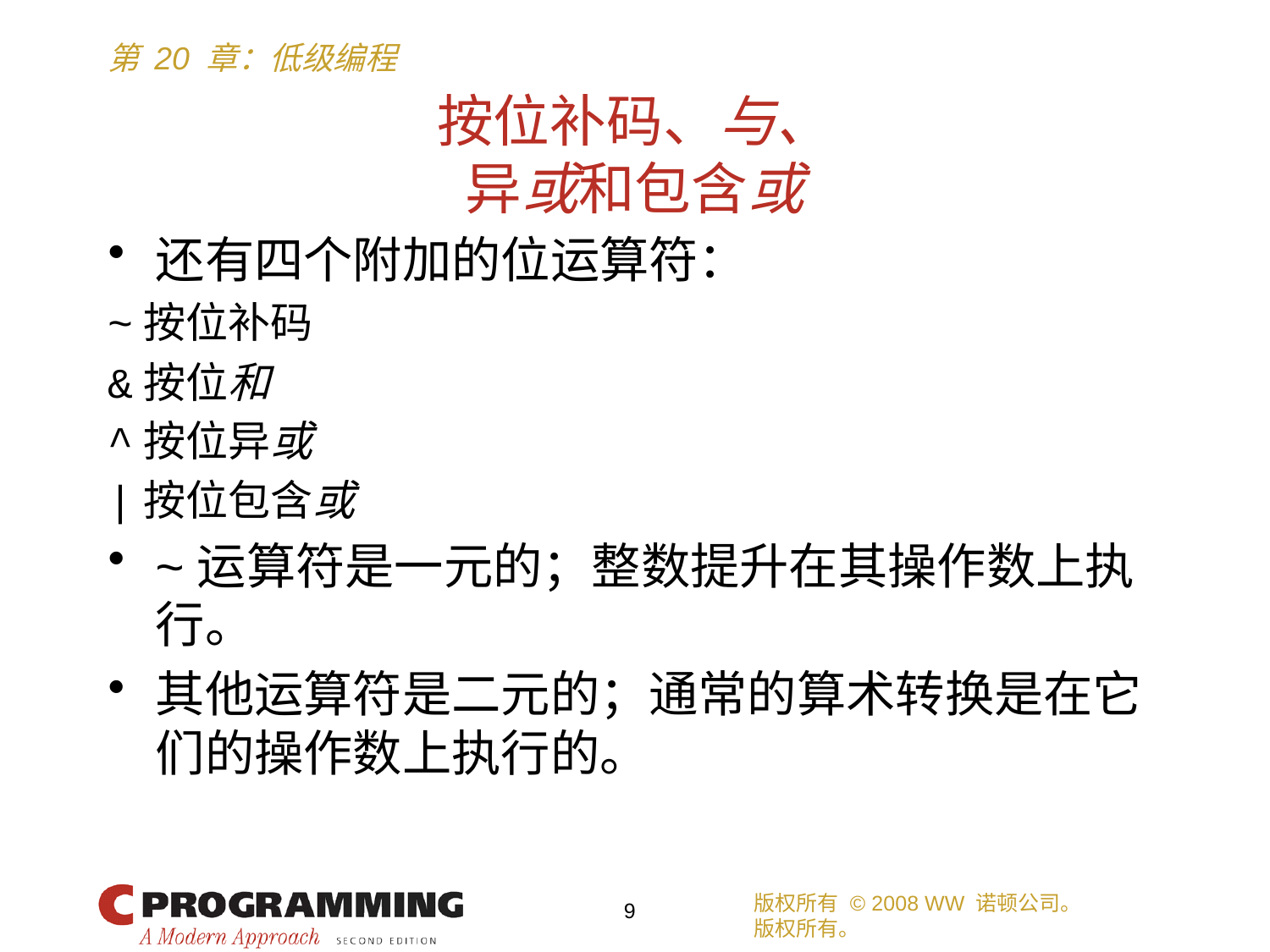

# 按位补码、与、 异或和包含或
还有四个附加的位运算符：
~按位补码
&按位和
^按位异或
|按位包含或
~运算符是一元的；整数提升在其操作数上执行。
其他运算符是二元的；通常的算术转换是在它们的操作数上执行的。

版权所有 © 2008 WW 诺顿公司。
版权所有。
9